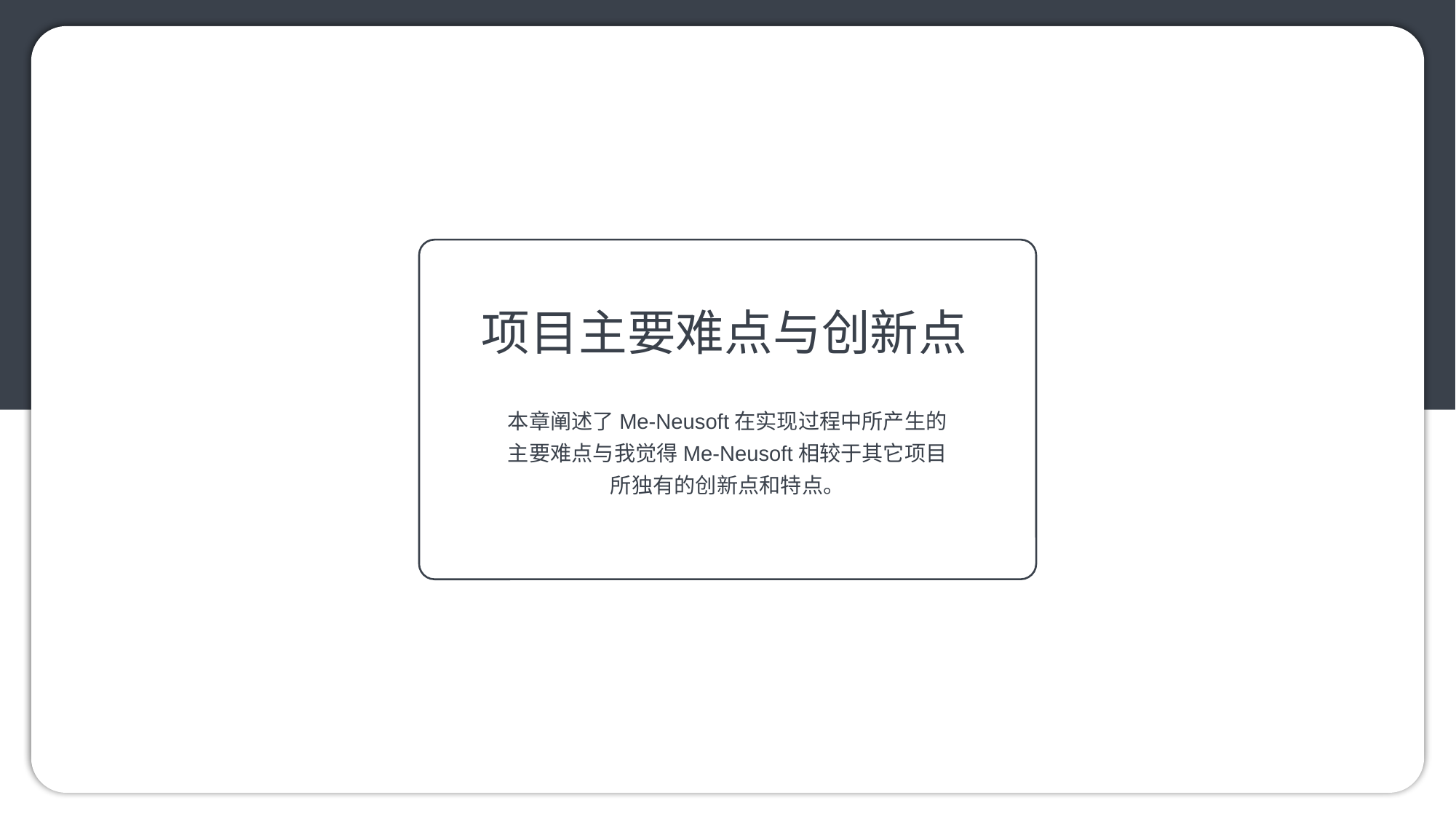

项目主要难点与创新点

本章阐述了Me-Neusoft在实现过程中所产生的主要难点与我觉得Me-Neusoft相较于其它项目所独有的创新点和特点。